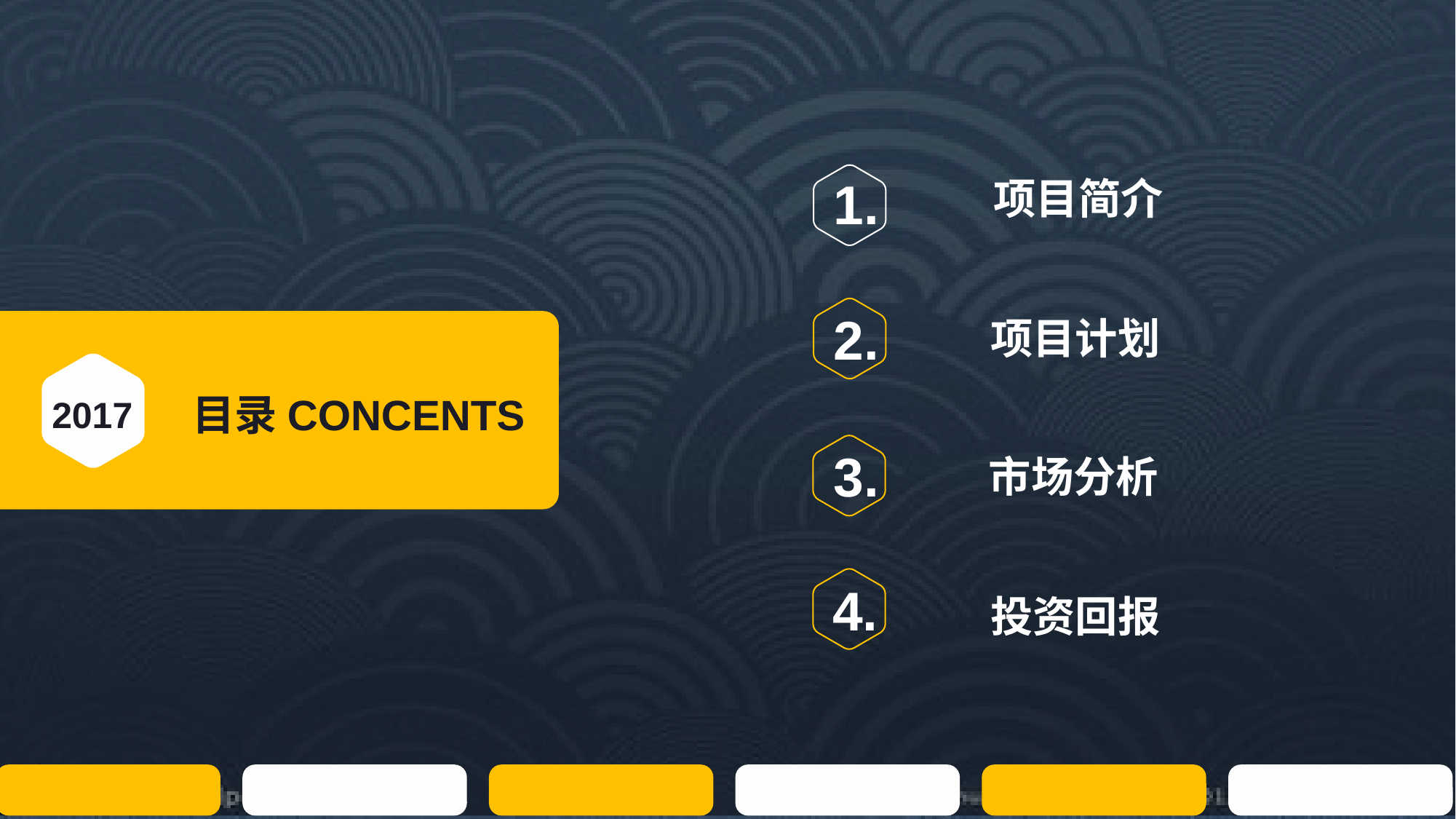

1.

项目简介

  2.
项目计划

目录CONCENTS
2017

  3.
市场分析

  4.
投资回报